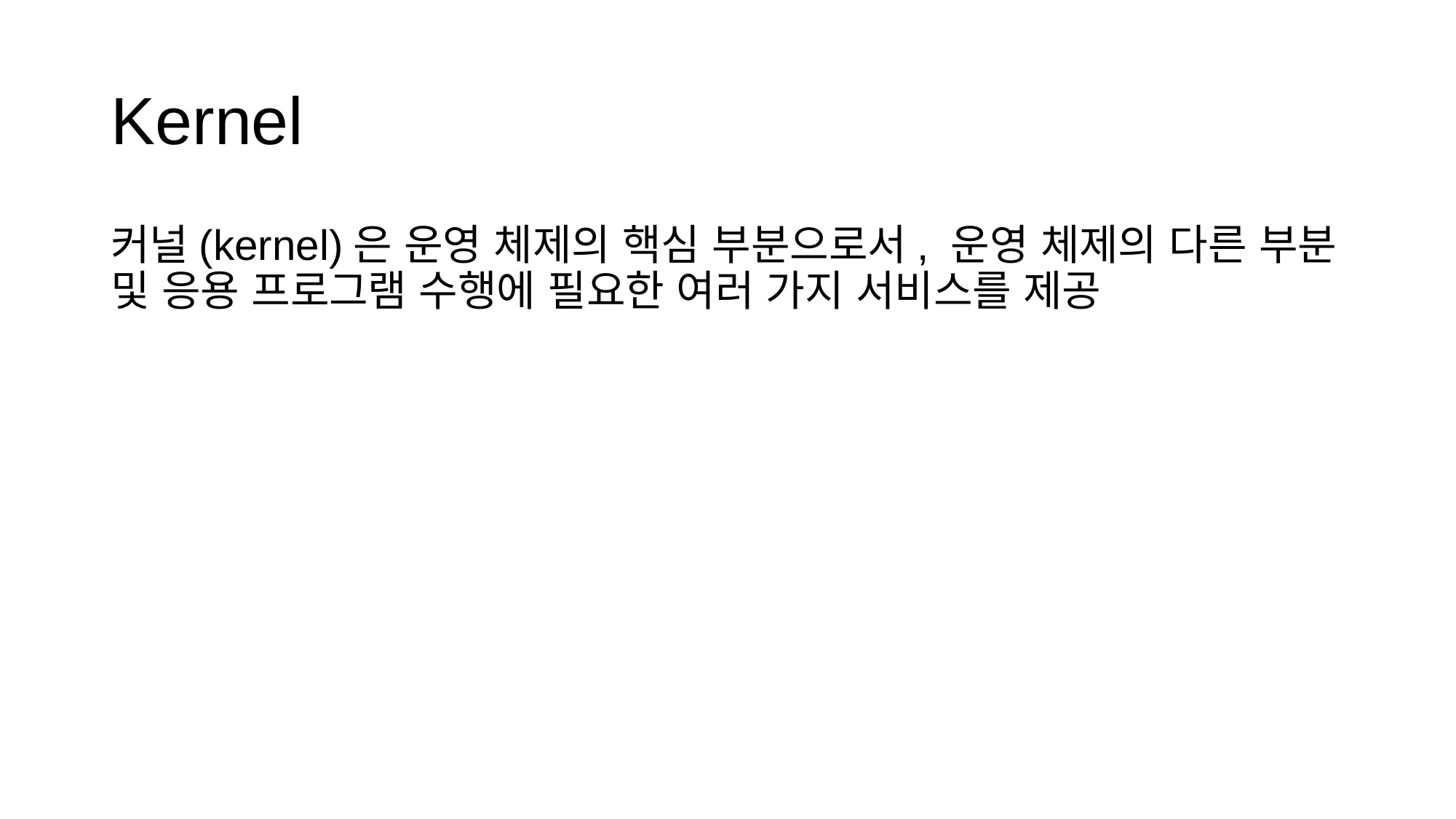

# Kernel
커널(kernel)은 운영 체제의 핵심 부분으로서, 운영 체제의 다른 부분 및 응용 프로그램 수행에 필요한 여러 가지 서비스를 제공